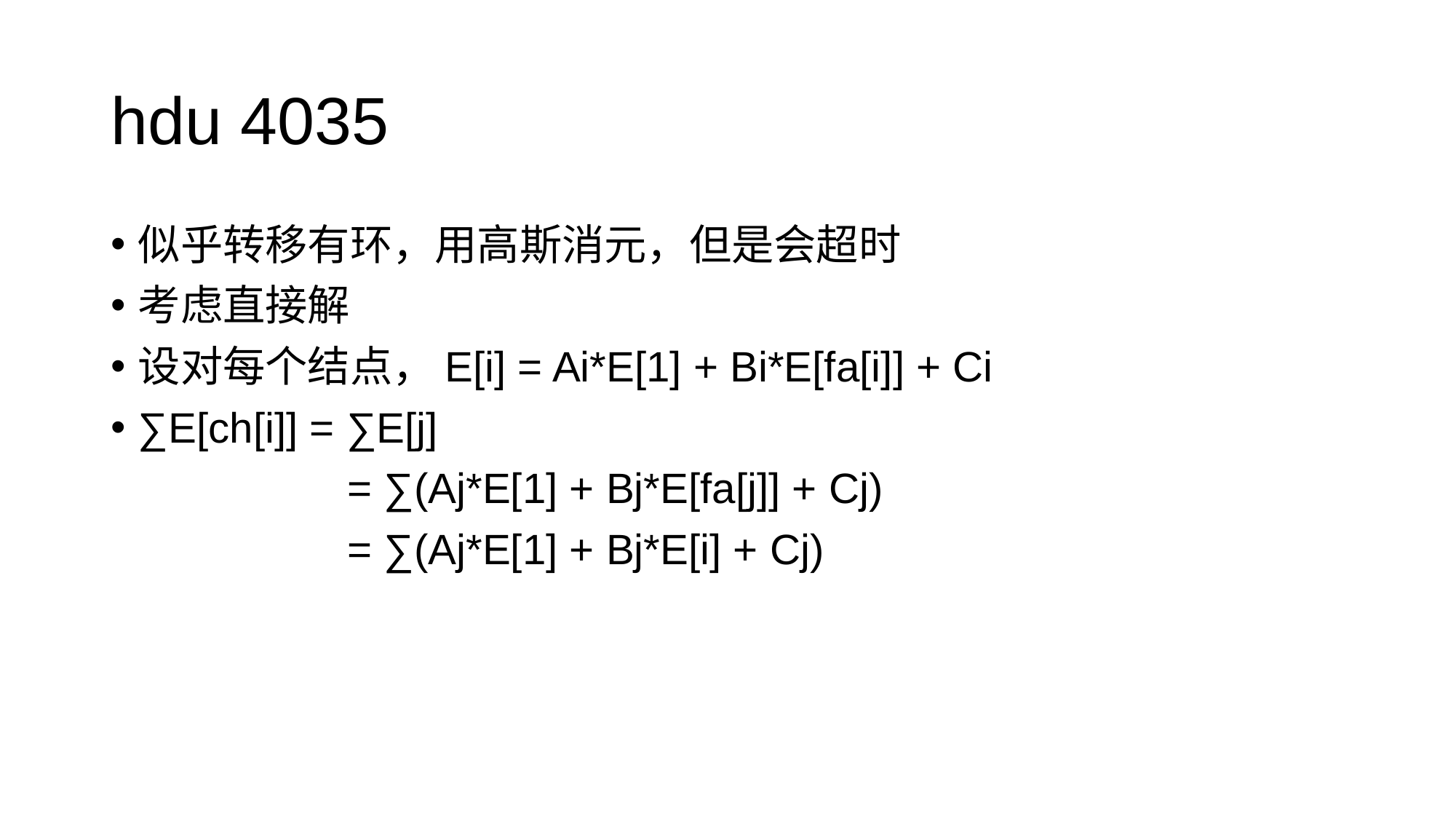

# hdu 4035
似乎转移有环，用高斯消元，但是会超时
考虑直接解
设对每个结点，E[i] = Ai*E[1] + Bi*E[fa[i]] + Ci
∑E[ch[i]] = ∑E[j]
                    = ∑(Aj*E[1] + Bj*E[fa[j]] + Cj)
                    = ∑(Aj*E[1] + Bj*E[i] + Cj)